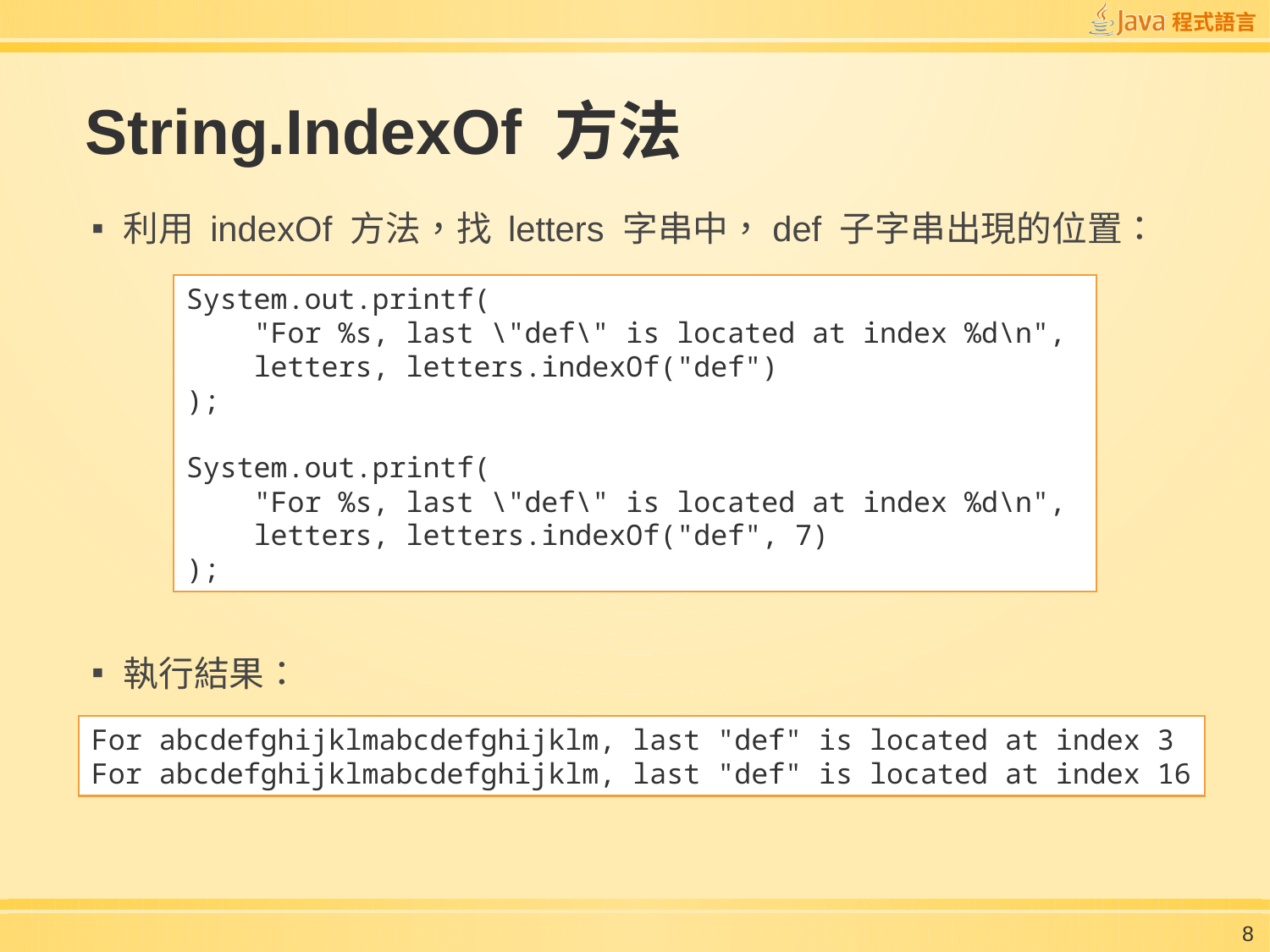

# String.IndexOf 方法
利用 indexOf 方法，找 letters 字串中，def 子字串出現的位置：

執行結果：
System.out.printf(
    "For %s, last \"def\" is located at index %d\n",
    letters, letters.indexOf("def")
);

System.out.printf(
    "For %s, last \"def\" is located at index %d\n",
    letters, letters.indexOf("def", 7)
);
For abcdefghijklmabcdefghijklm, last "def" is located at index 3
For abcdefghijklmabcdefghijklm, last "def" is located at index 16
8